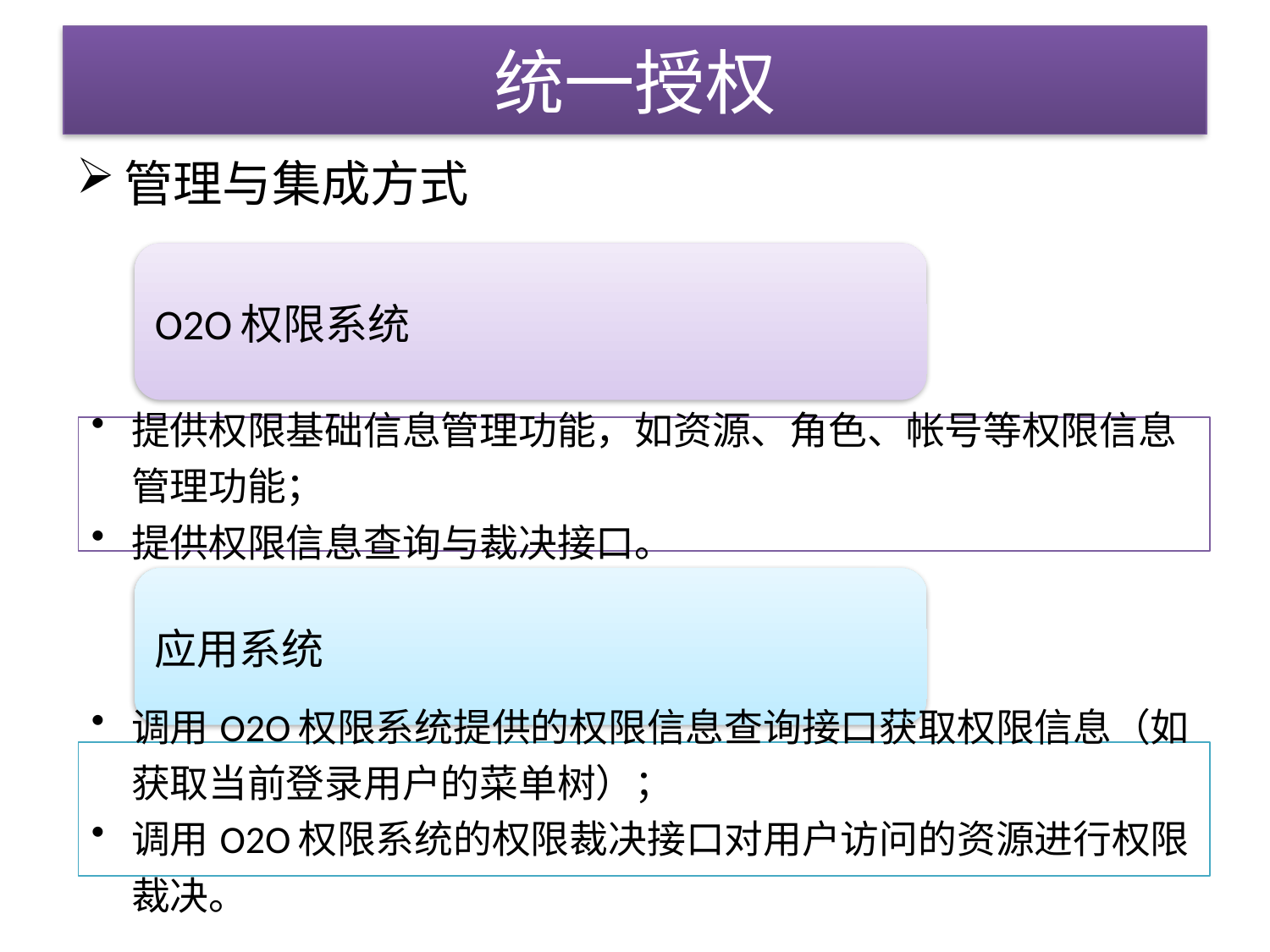

统一授权
#
管理与集成方式

O2O权限系统
应用系统
提供权限基础信息管理功能，如资源、角色、帐号等权限信息管理功能；
调用O2O权限系统提供的权限信息查询接口获取权限信息（如获取当前登录用户的菜单树）；
提供权限信息查询与裁决接口。
调用O2O权限系统的权限裁决接口对用户访问的资源进行权限裁决。